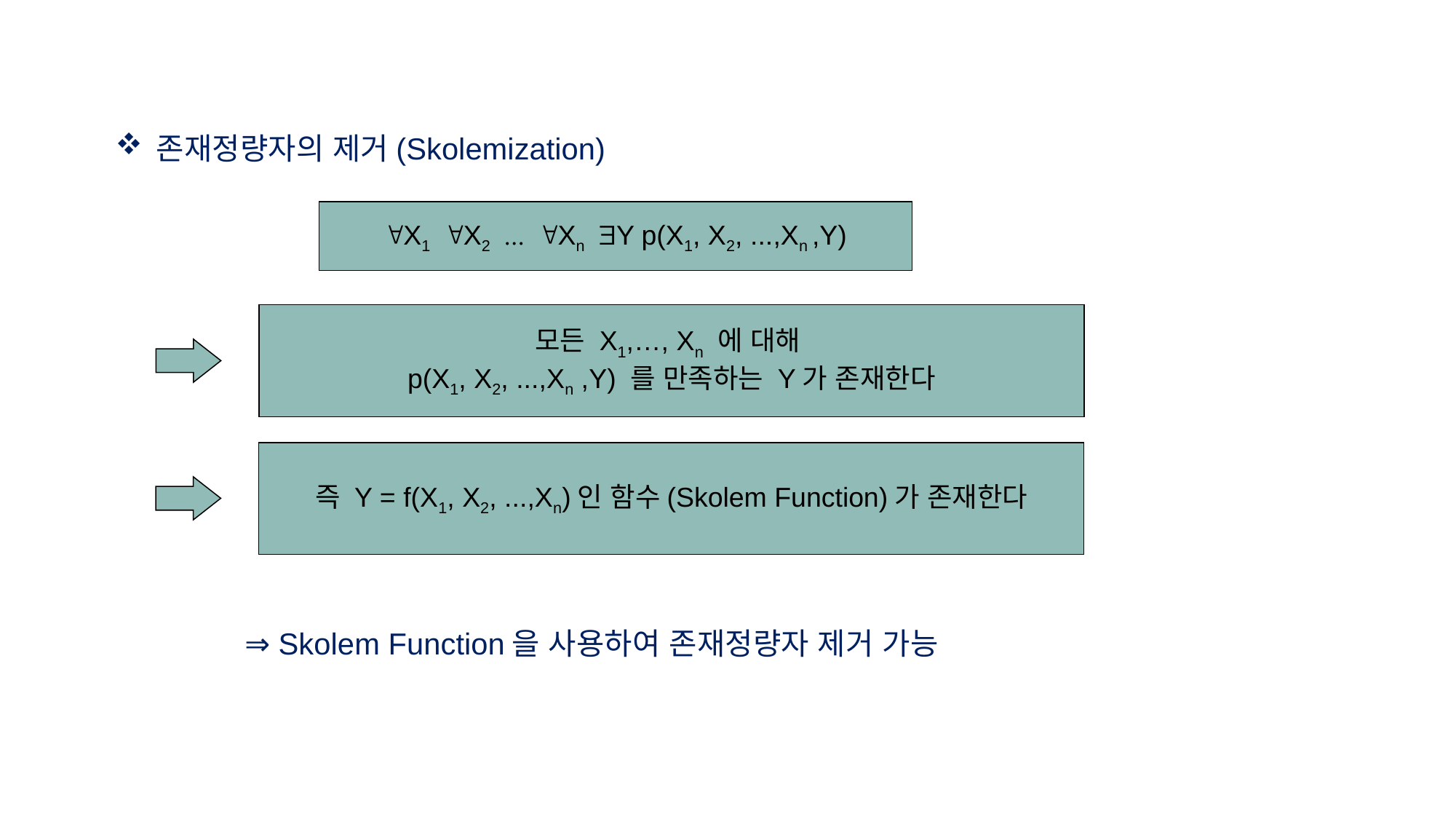

존재정량자의 제거(Skolemization)
∀X1 ∀X2 ... ∀Xn ∃Y p(X1, X2, ...,Xn ,Y)
모든 X1,…, Xn 에 대해
p(X1, X2, ...,Xn ,Y) 를 만족하는 Y가 존재한다

즉 Y = f(X1, X2, ...,Xn)인 함수(Skolem Function)가 존재한다

⇒ Skolem Function을 사용하여 존재정량자 제거 가능